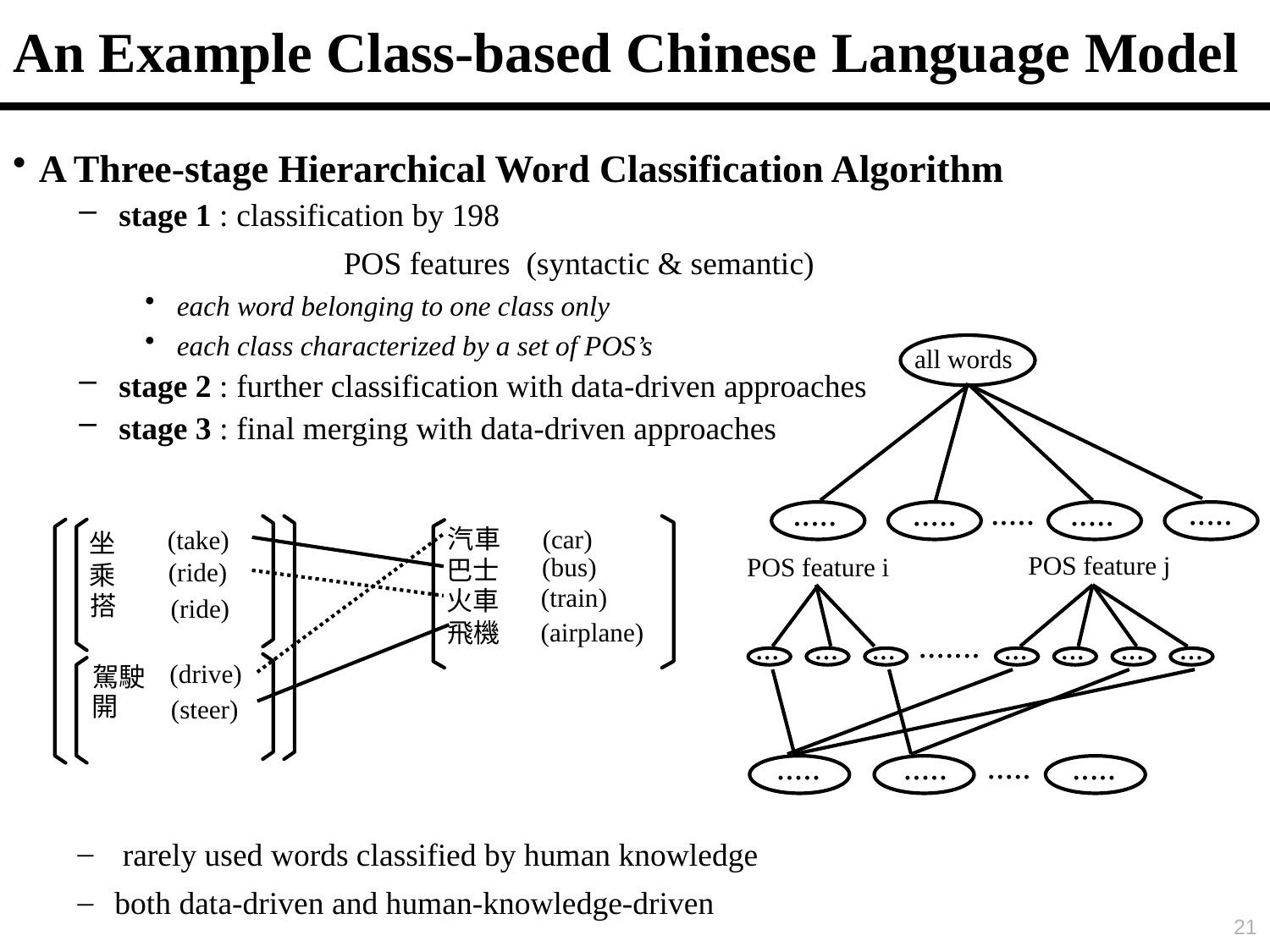

An Example Class-based Chinese Language Model

A Three-stage Hierarchical Word Classification Algorithm
stage 1 : classification by 198
		           POS features  (syntactic & semantic)
each word belonging to one class only
each class characterized by a set of POS’s
stage 2 : further classification with data-driven approaches
stage 3 : final merging with data-driven approaches

all words

.....
.....
.....
.....
.....

(car)

汽車
(take)

坐

(bus)
巴士
(ride)
乘

(train)
火車
搭
(ride)
(airplane)
飛機

(drive)
駕駛
開
(steer)
POS feature j
POS feature i

.......
 ...
 ...
 ...
 ...
 ...
 ...
 ...

.....
.....
.....
.....

 rarely used words classified by human knowledge
both data-driven and human-knowledge-driven
21